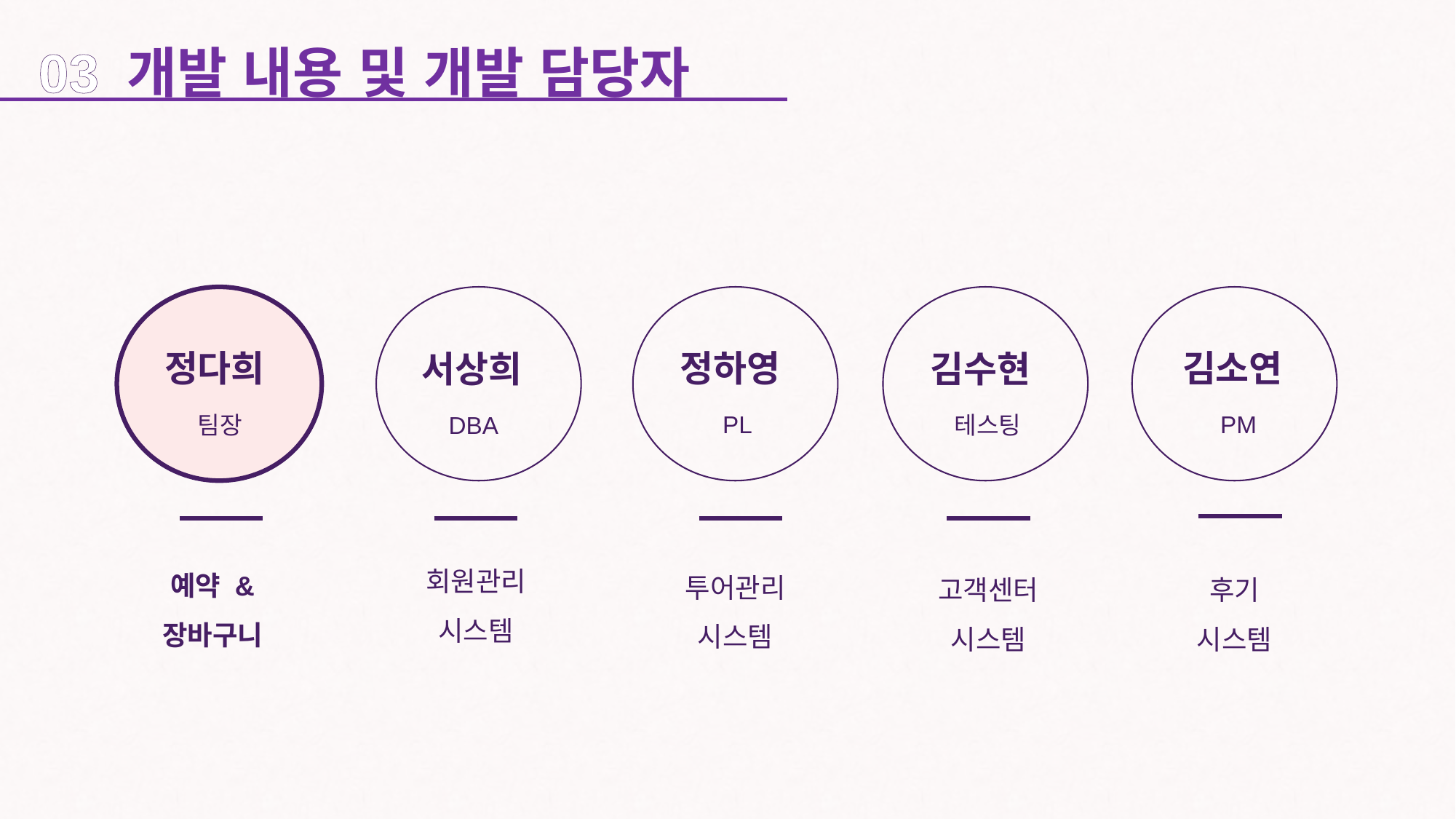

03 개발 내용 및 개발 담당자

김소연
정하영
정다희
서상희
김수현
PL
PM
팀장
DBA
테스팅
회원관리
시스템
예약 &
장바구니
투어관리
시스템
고객센터
시스템
후기
시스템